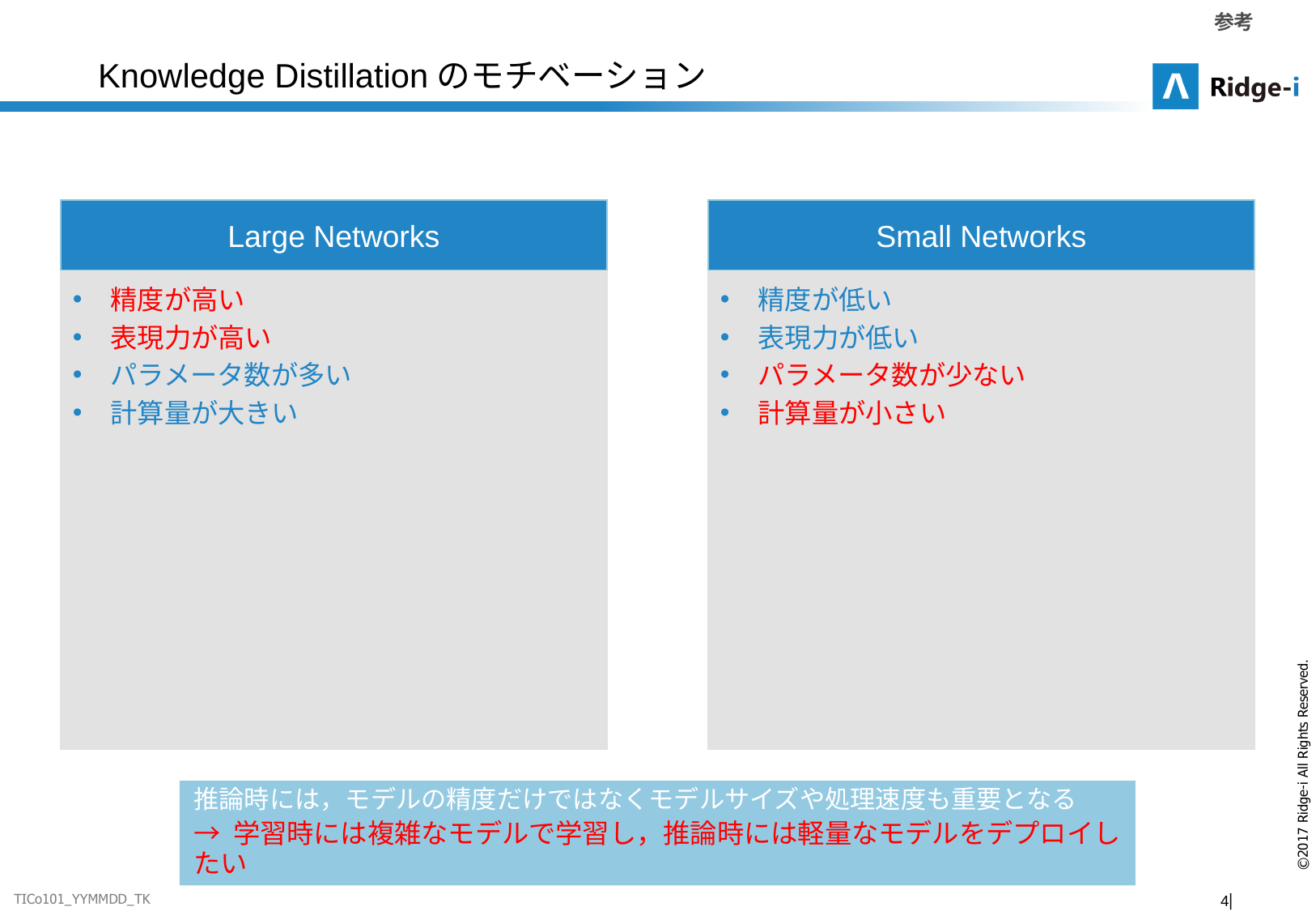

参考
# Knowledge Distillationのモチベーション
Large Networks
Small Networks
精度が高い
表現力が高い
パラメータ数が多い
計算量が大きい

精度が低い
表現力が低い
パラメータ数が少ない
計算量が小さい
推論時には，モデルの精度だけではなくモデルサイズや処理速度も重要となる
→ 学習時には複雑なモデルで学習し，推論時には軽量なモデルをデプロイしたい